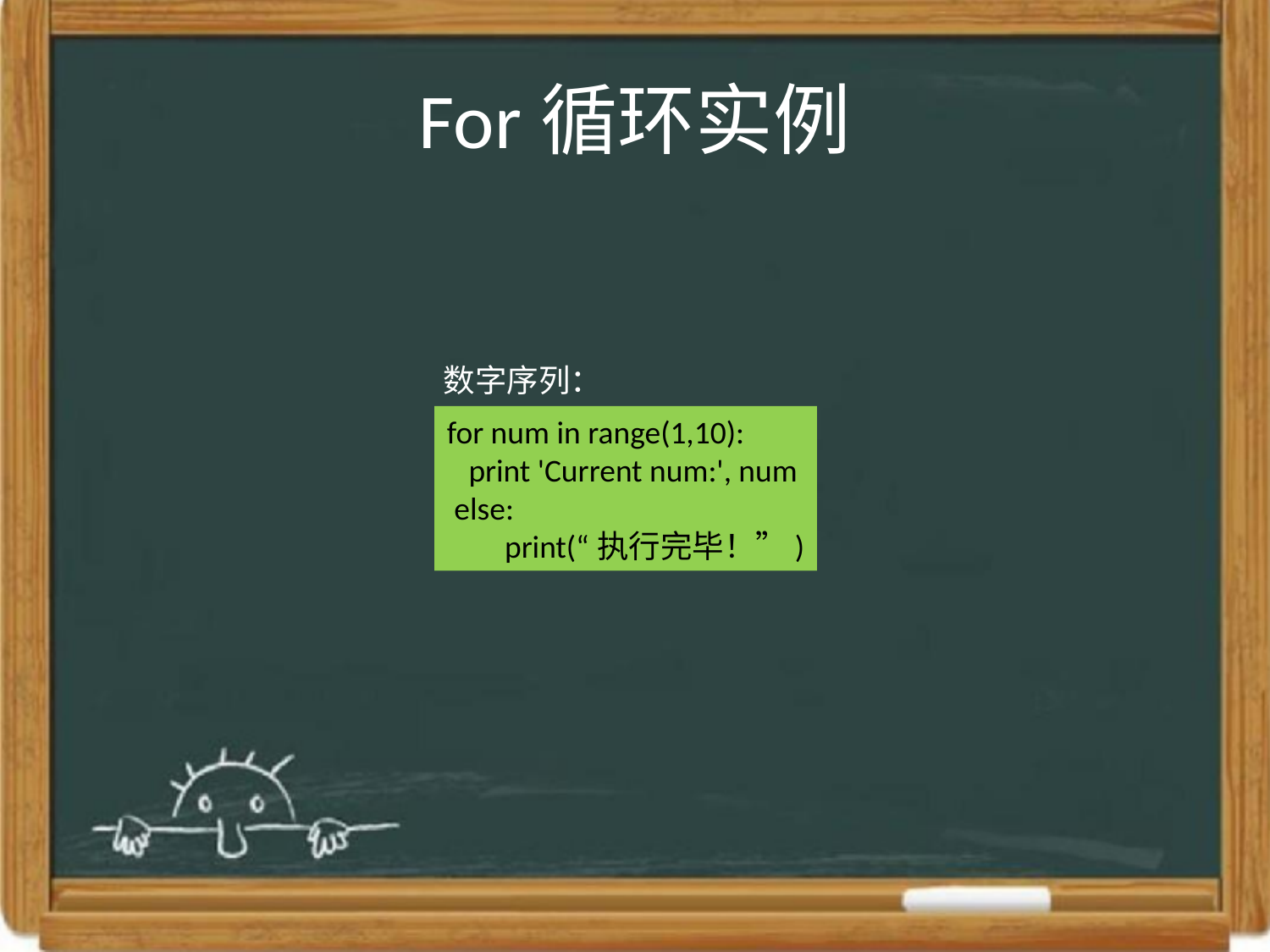

# For循环实例
数字序列：
for num in range(1,10):
   print 'Current num:', num
 else:
        print(“执行完毕！”)